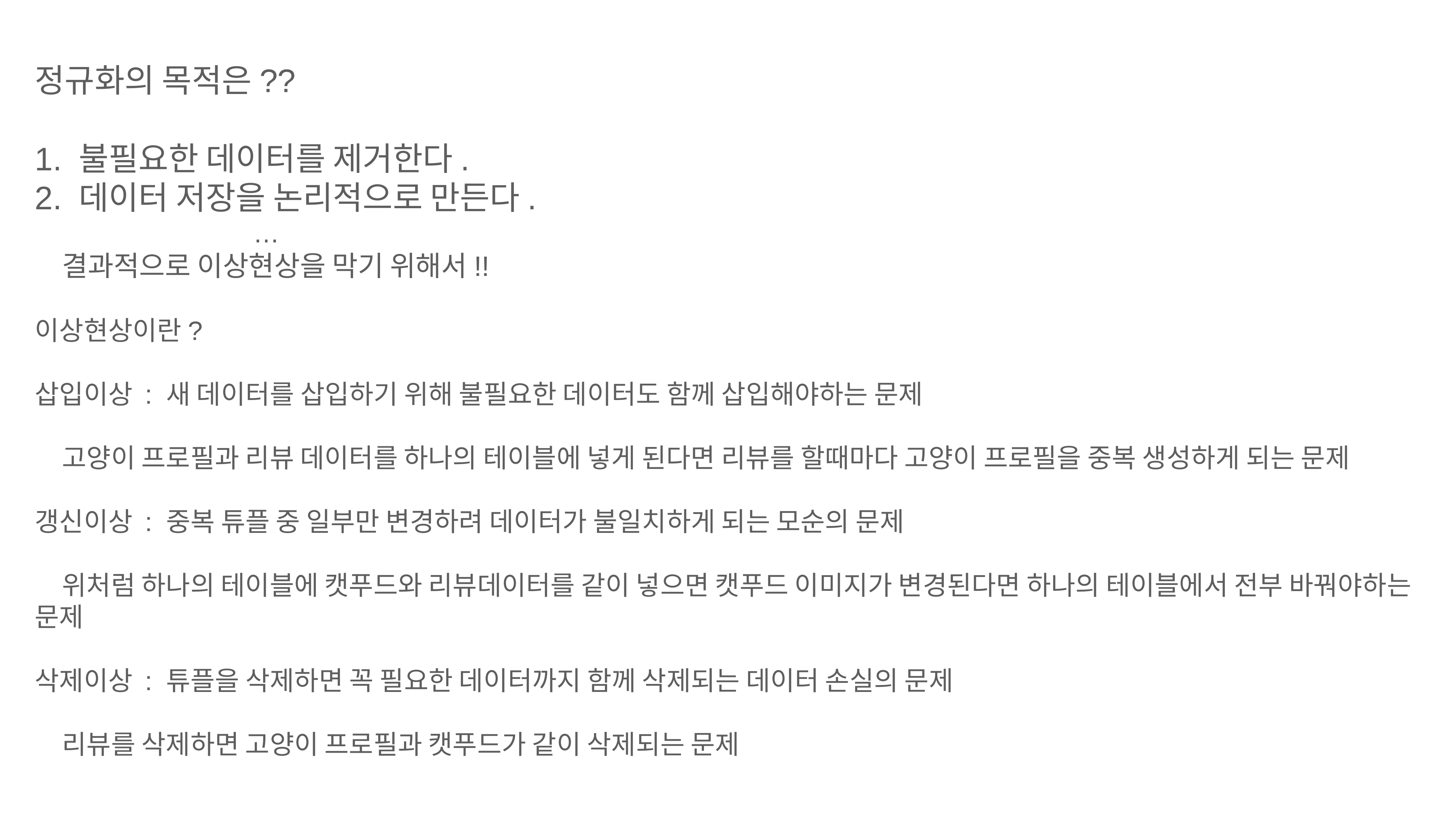

정규화의 목적은??

1. 불필요한 데이터를 제거한다.
2. 데이터 저장을 논리적으로 만든다.
…
결과적으로 이상현상을 막기 위해서!!

이상현상이란?

삽입이상 : 새 데이터를 삽입하기 위해 불필요한 데이터도 함께 삽입해야하는 문제

고양이 프로필과 리뷰 데이터를 하나의 테이블에 넣게 된다면 리뷰를 할때마다 고양이 프로필을 중복 생성하게 되는 문제

갱신이상 : 중복 튜플 중 일부만 변경하려 데이터가 불일치하게 되는 모순의 문제

위처럼 하나의 테이블에 캣푸드와 리뷰데이터를 같이 넣으면 캣푸드 이미지가 변경된다면 하나의 테이블에서 전부 바꿔야하는 문제

삭제이상 : 튜플을 삭제하면 꼭 필요한 데이터까지 함께 삭제되는 데이터 손실의 문제

리뷰를 삭제하면 고양이 프로필과 캣푸드가 같이 삭제되는 문제